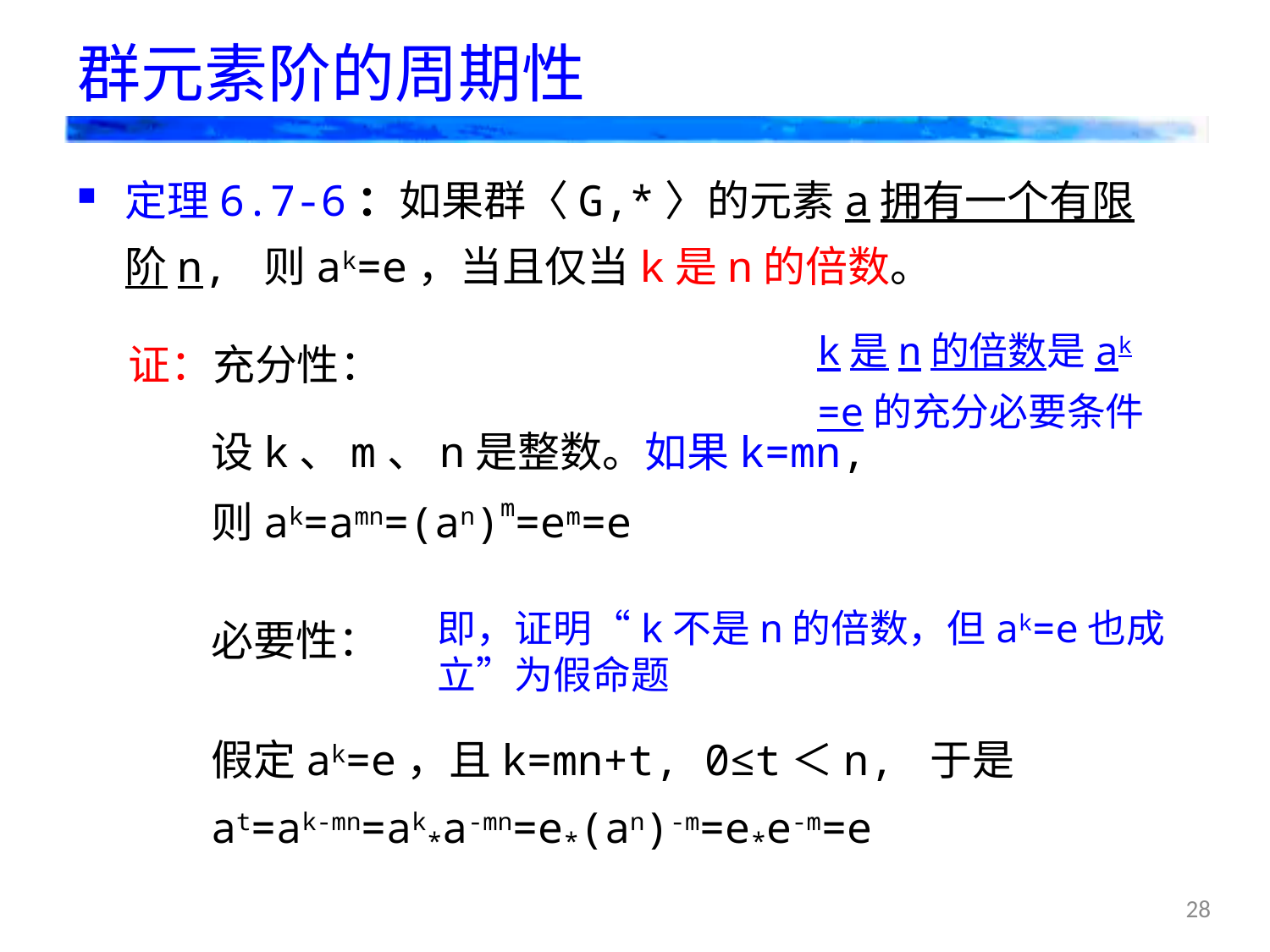

群元素阶的周期性
定理6.7-6：如果群〈G,*〉的元素a拥有一个有限阶n, 则ak=e，当且仅当k是n的倍数。
证：充分性：
设k、m、n是整数。如果k=mn,
则ak=amn=(an)m=em=e
必要性：
假定ak=e，且k=mn+t, 0≤t＜n, 于是
at=ak-mn=ak*a-mn=e*(an)-m=e*e-m=e

k是n的倍数是ak =e的充分必要条件
即，证明“k不是n的倍数，但ak=e也成立”为假命题
28